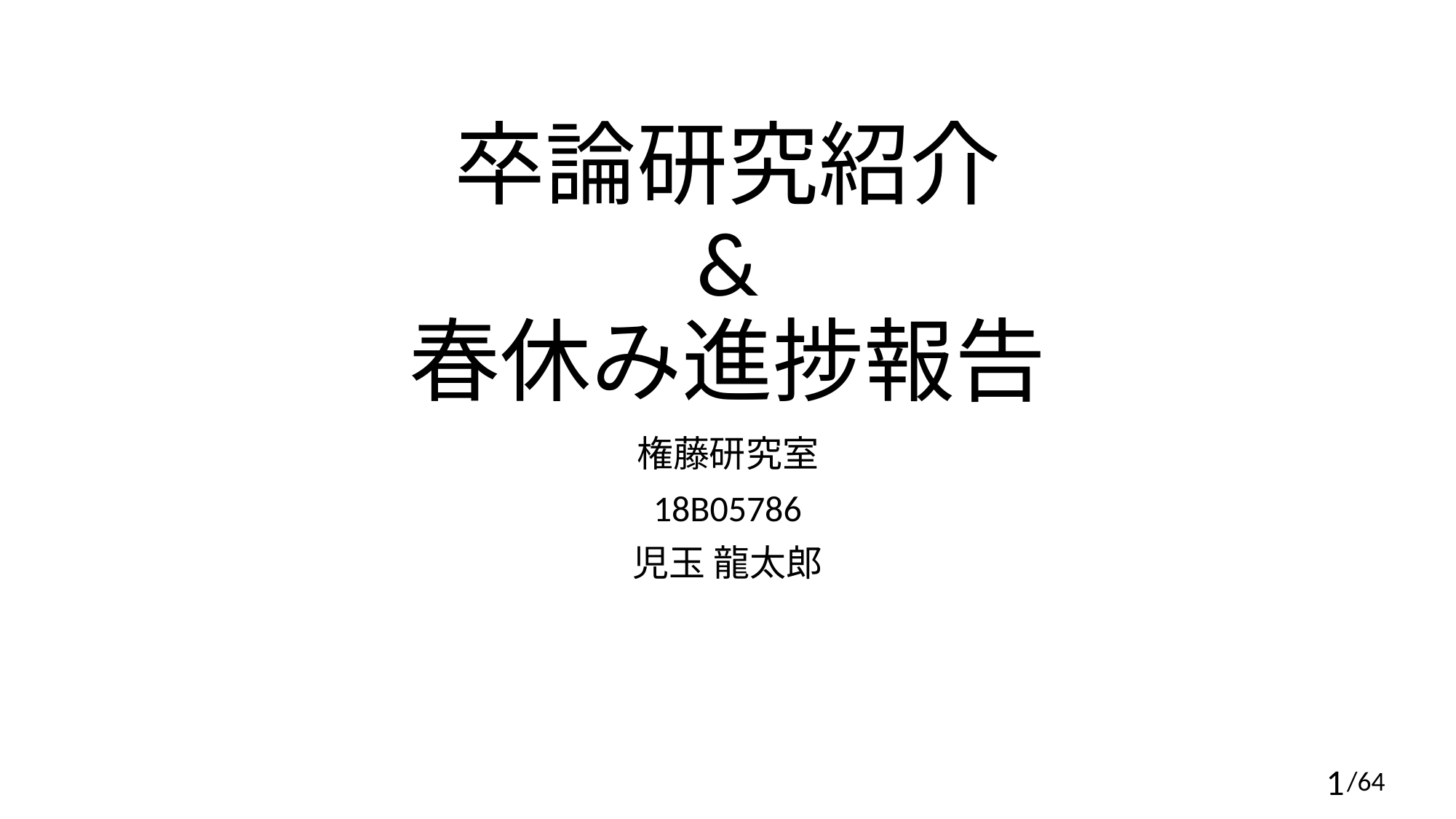

# 卒論研究紹介 & 春休み進捗報告
権藤研究室
18B05786
児玉 龍太郎
/64
1